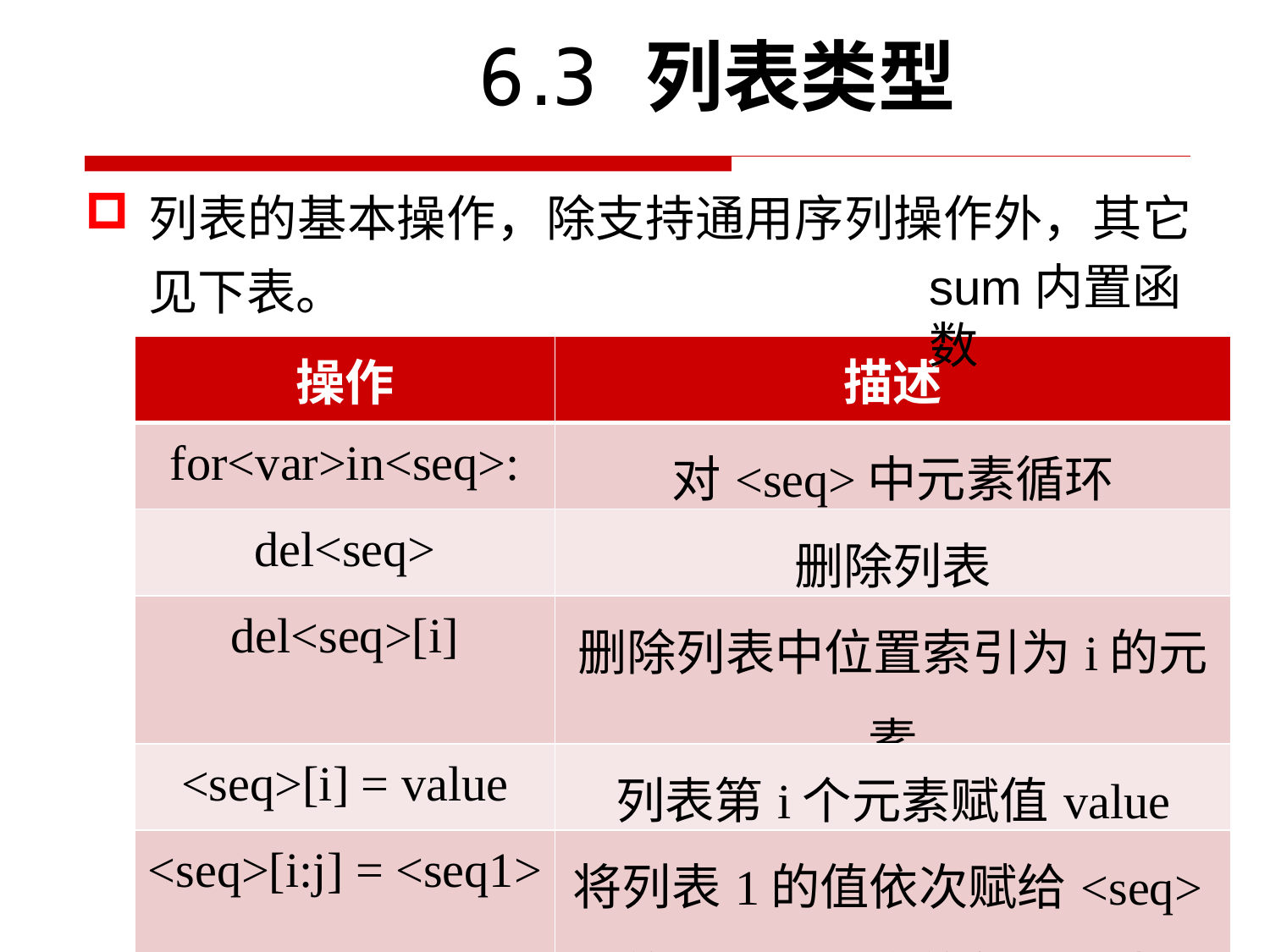

6.3 列表类型
列表的基本操作，除支持通用序列操作外，其它见下表。
sum内置函数
| 操作 | 描述 |
| --- | --- |
| for<var>in<seq>: | 对<seq>中元素循环 |
| del<seq> | 删除列表 |
| del<seq>[i] | 删除列表中位置索引为i的元素 |
| <seq>[i] = value | 列表第i个元素赋值value |
| <seq>[i:j] = <seq1> | 将列表1的值依次赋给<seq>的切片[i,j)中的每个元素 |